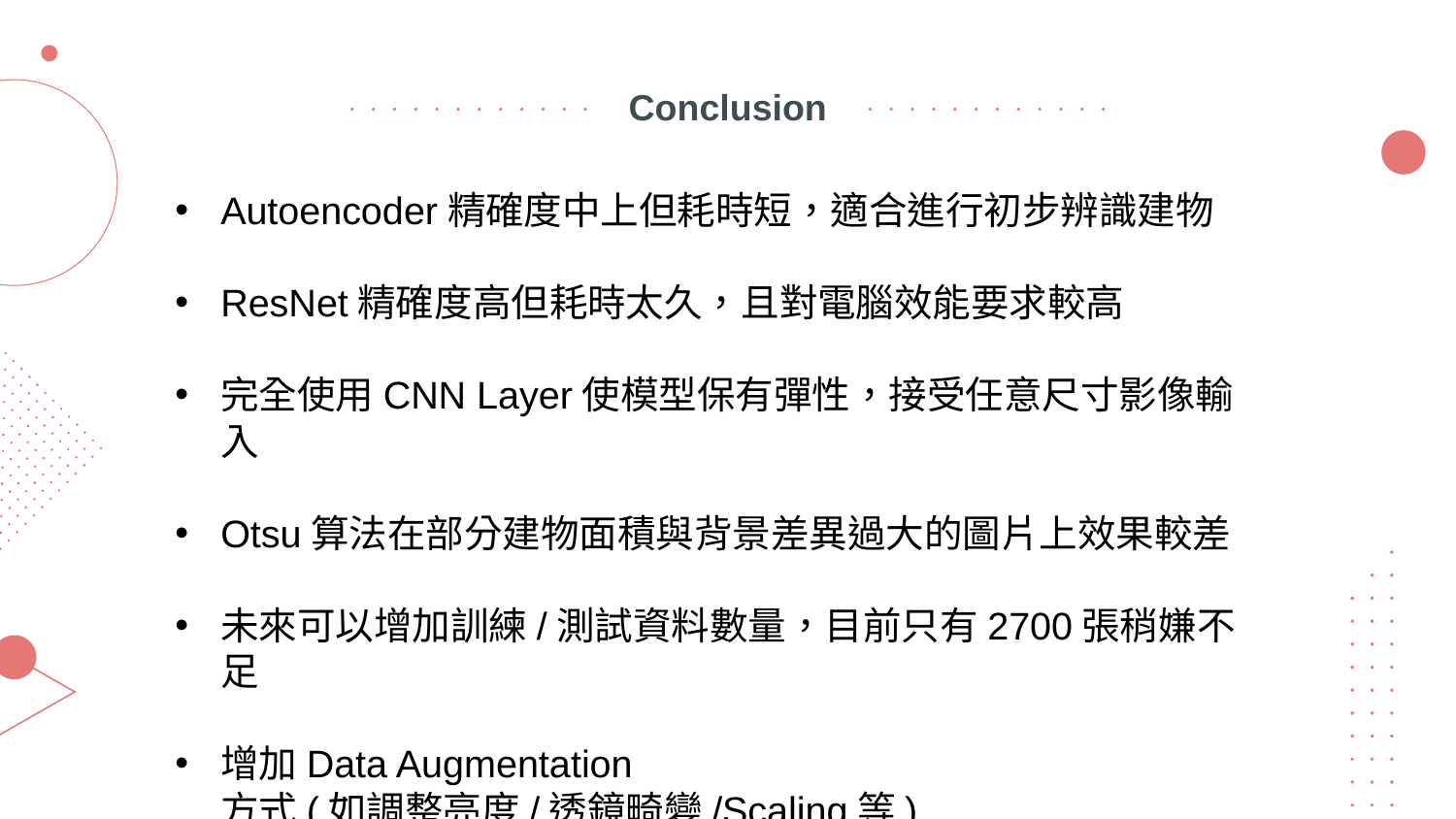

Conclusion

Autoencoder精確度中上但耗時短，適合進行初步辨識建物

ResNet精確度高但耗時太久，且對電腦效能要求較高

完全使用CNN Layer使模型保有彈性，接受任意尺寸影像輸入

Otsu算法在部分建物面積與背景差異過大的圖片上效果較差

未來可以增加訓練/測試資料數量，目前只有2700張稍嫌不足

增加Data Augmentation 方式(如調整亮度/透鏡畸變/Scaling等)